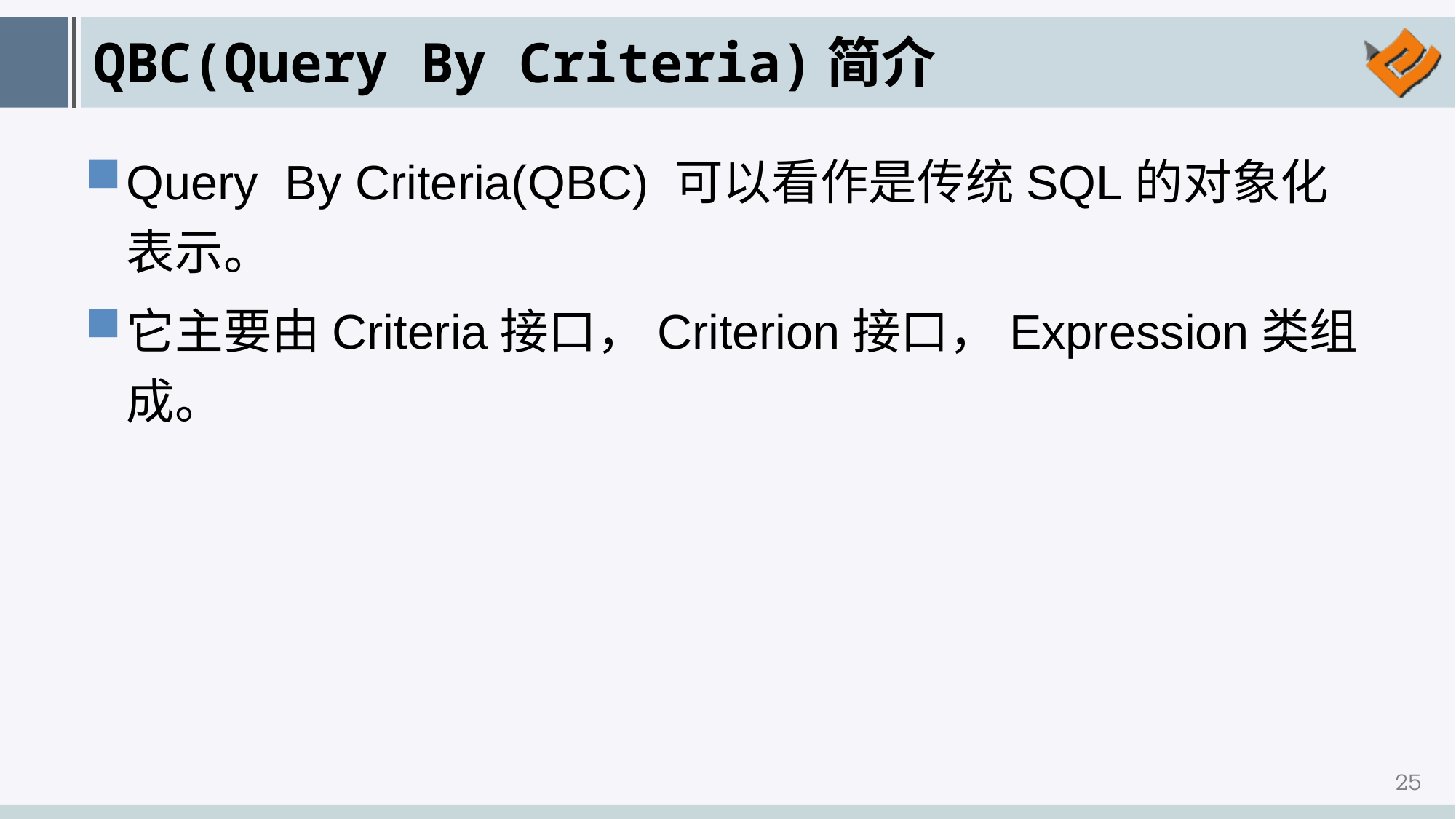

# QBC(Query By Criteria)简介
Query  By Criteria(QBC) 可以看作是传统SQL的对象化表示。
它主要由Criteria接口，Criterion接口，Expression类组成。